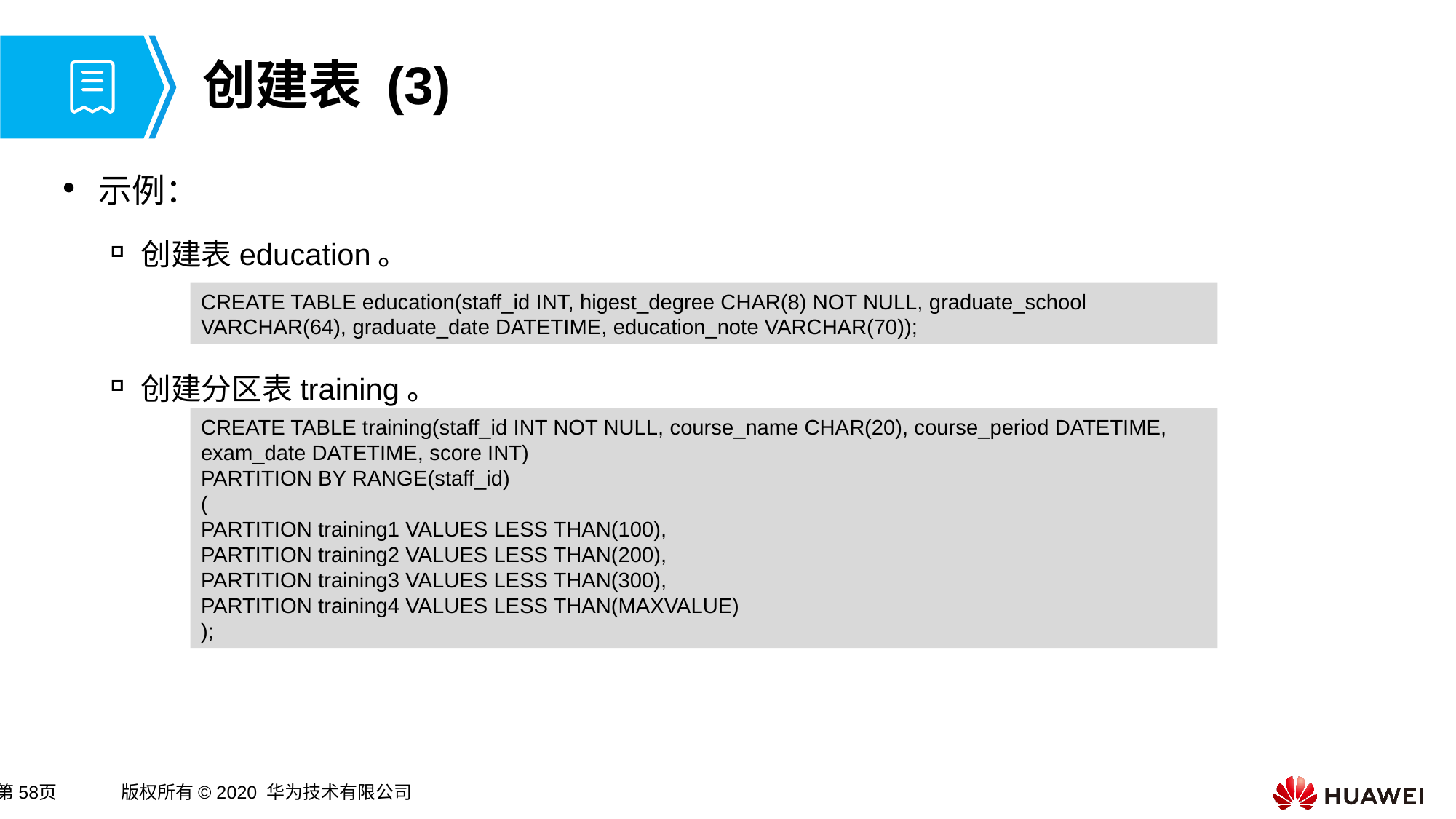

# 创建表 (3)
示例：
创建表education。

创建分区表training。

CREATE TABLE education(staff_id INT, higest_degree CHAR(8) NOT NULL, graduate_school VARCHAR(64), graduate_date DATETIME, education_note VARCHAR(70));
CREATE TABLE training(staff_id INT NOT NULL, course_name CHAR(20), course_period DATETIME,
exam_date DATETIME, score INT)
PARTITION BY RANGE(staff_id)
(
PARTITION training1 VALUES LESS THAN(100),
PARTITION training2 VALUES LESS THAN(200),
PARTITION training3 VALUES LESS THAN(300),
PARTITION training4 VALUES LESS THAN(MAXVALUE)
);